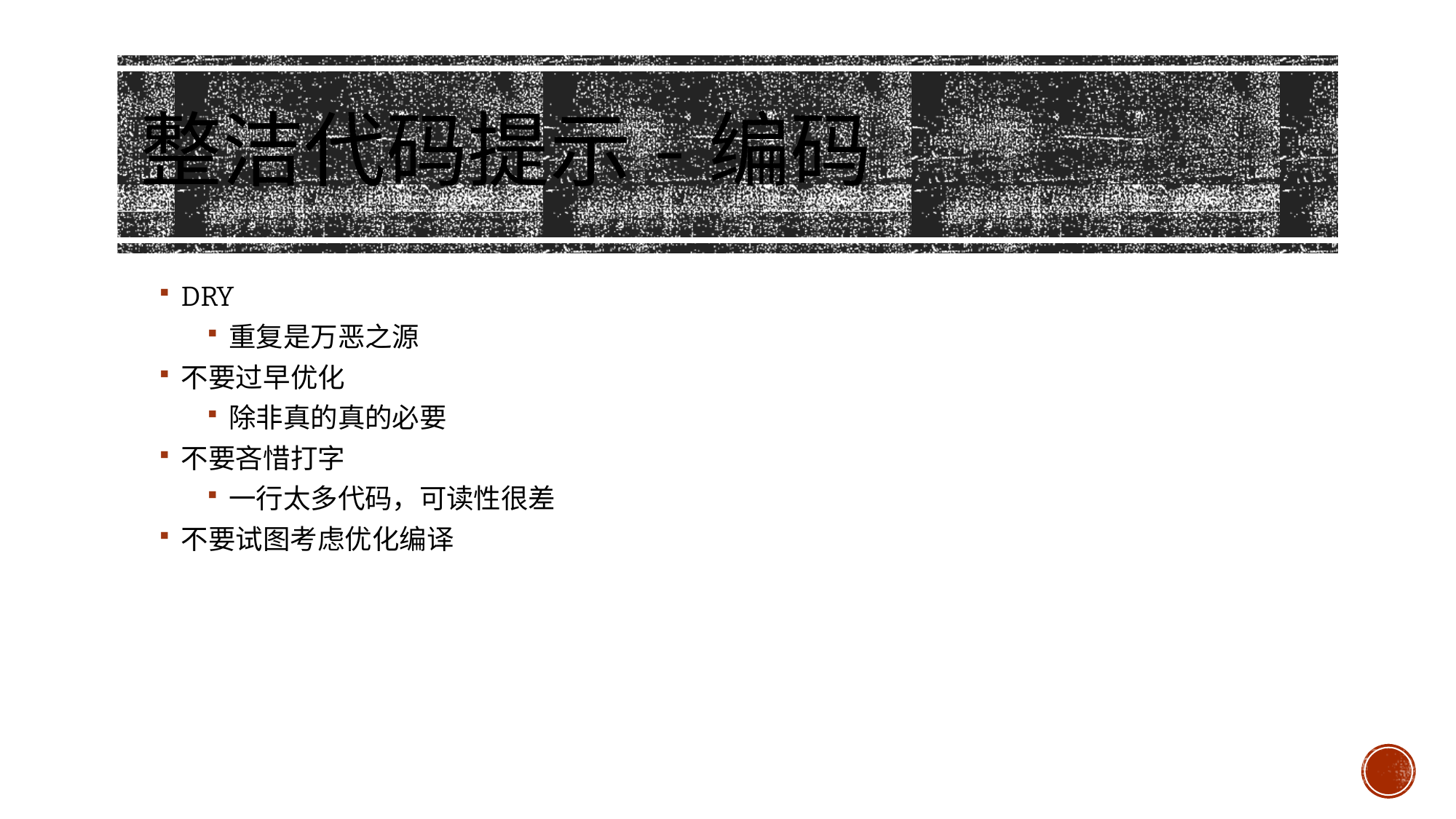

# 整洁代码提示-编码

DRY
重复是万恶之源
不要过早优化
除非真的真的必要
不要吝惜打字
一行太多代码，可读性很差
不要试图考虑优化编译